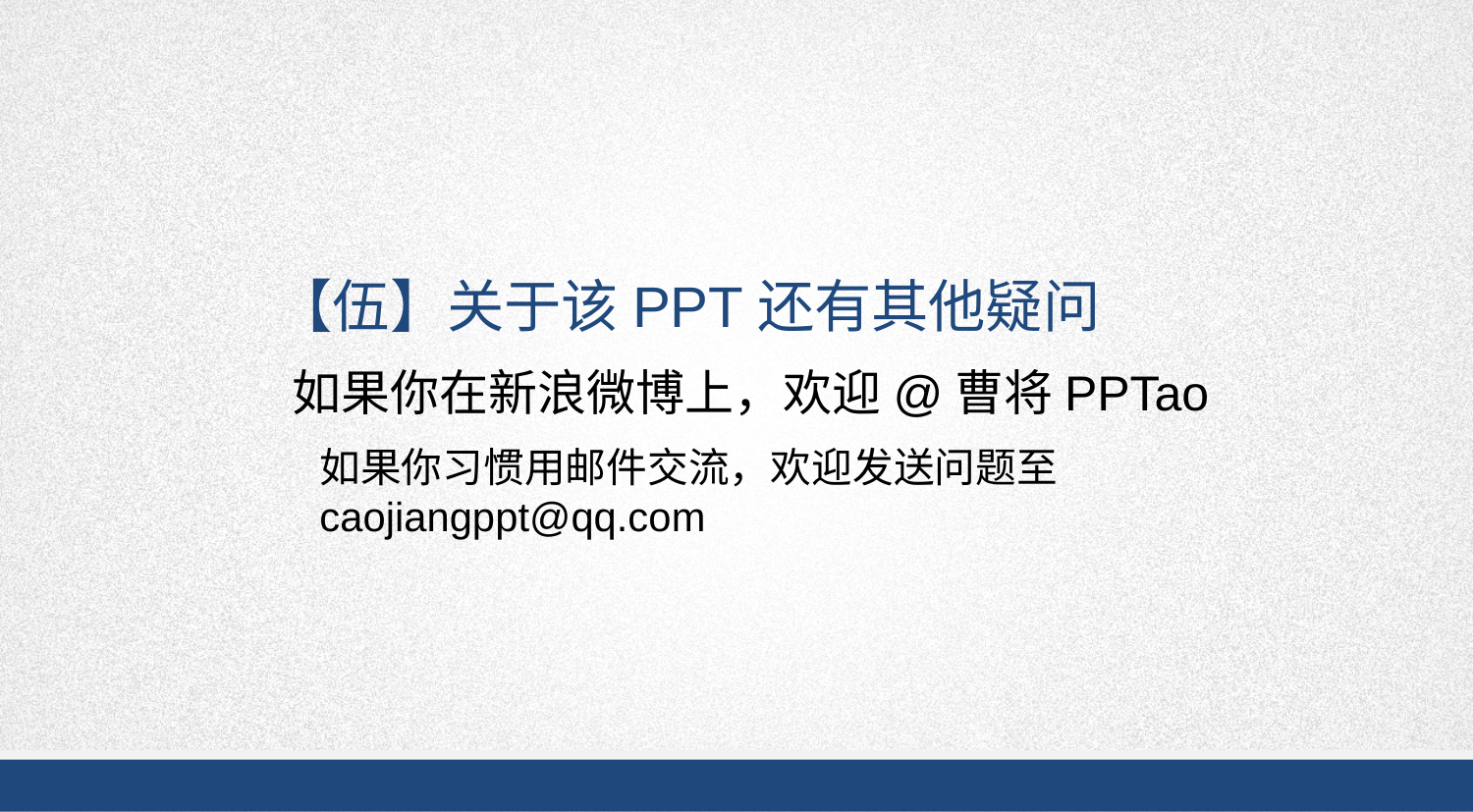

【伍】关于该PPT还有其他疑问
如果你在新浪微博上，欢迎@曹将PPTao
如果你习惯用邮件交流，欢迎发送问题至
caojiangppt@qq.com